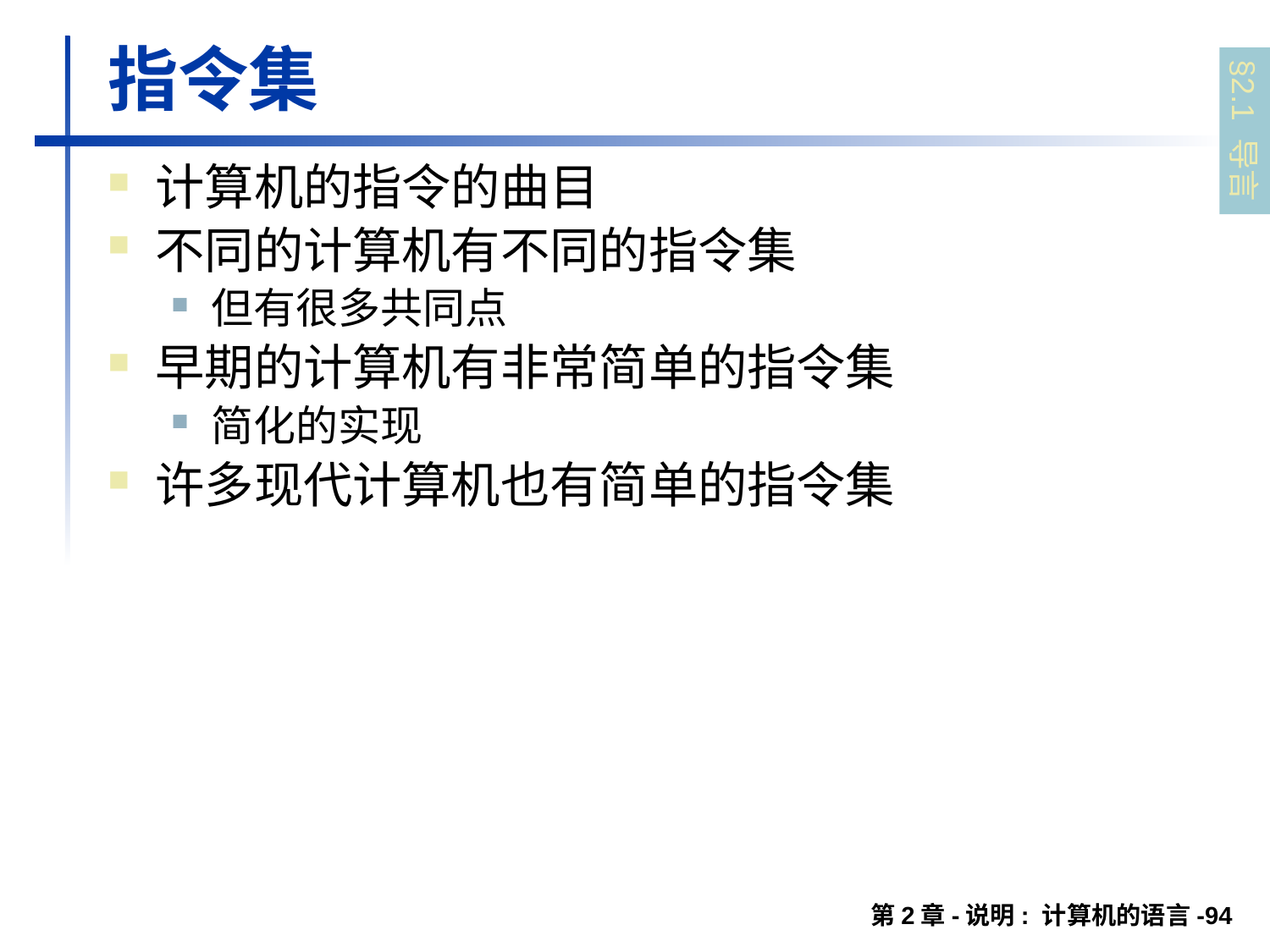

# 指令集
§2.1 导言
计算机的指令的曲目
不同的计算机有不同的指令集
但有很多共同点
早期的计算机有非常简单的指令集
简化的实现
许多现代计算机也有简单的指令集
第2章-说明: 计算机的语言-94